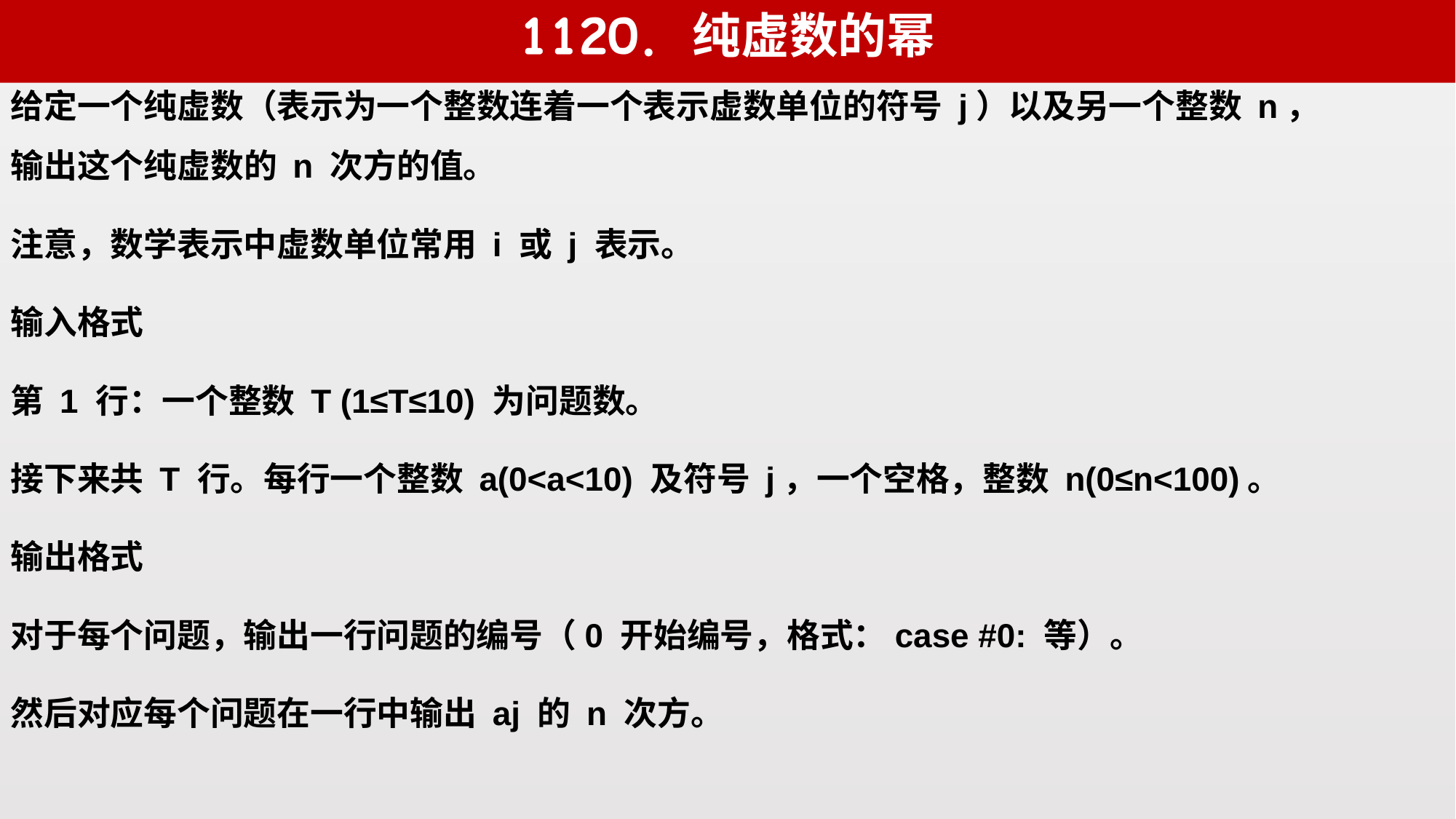

1120. 纯虚数的幂
给定一个纯虚数（表示为一个整数连着一个表示虚数单位的符号 j）以及另一个整数 n，输出这个纯虚数的 n 次方的值。
注意，数学表示中虚数单位常用 i 或 j 表示。
输入格式
第 1 行：一个整数 T (1≤T≤10) 为问题数。
接下来共 T 行。每行一个整数 a(0<a<10) 及符号 j，一个空格，整数 n(0≤n<100)。
输出格式
对于每个问题，输出一行问题的编号（0 开始编号，格式：case #0: 等）。
然后对应每个问题在一行中输出 aj 的 n 次方。

//s*a
void mul(char *s, int a) {
//temp[i]存储s[i]字符串转换的数字，ca表示进位
	int len = strlen(s), ca = 0, temp[1000] = {0}, i;
	for(i = 0; i < len; ++i) temp[i] = s[i] - '0';

	for(i = 0; i < len; ++i) {
		temp[i] = temp[i]*a+ca;
		ca = temp[i]/10;
		temp[i] %= 10;
		s[i] = temp[i]+'0';//转换为字符串
	}
	if(ca) s[len] = ca+'0';//最后一位相乘时的进位
}
//mul函数执行完后s[]中存的是由低位到高位的数
int main(){
    int t, k = 0, a, n, i;
    cin >> t;
    while(t--) {
    	char s[1000];
    	memset(s, 0, sizeof(s));
        scanf("%dj%d", &a, &n);
        cout << "case #" << k++ << ':' << endl;
        s[0] = '1';
        for(i = 0; i < n; ++i) multi(s, a);
        int len = strlen(s);
        //控制输出格式,s[i]存的是由低到高的数，倒着输出
        if(n%4==0) for(i = len-1; i >= 0; --i) cout << s[i];
        if(n%4==1) {
        	for(i = len-1; i >= 0; --i) cout << s[i];
        	cout << 'j';
        }
        if(n%4==2) {
        	cout << '-';
        	for(i = len-1; i >= 0; --i) cout << s[i];
        }
        if(n%4==3) {
        	cout << '-';
        	for(i = len-1; i >= 0; --i) cout << s[i];
        	cout << 'j';
        }
        cout << endl;
    }
}